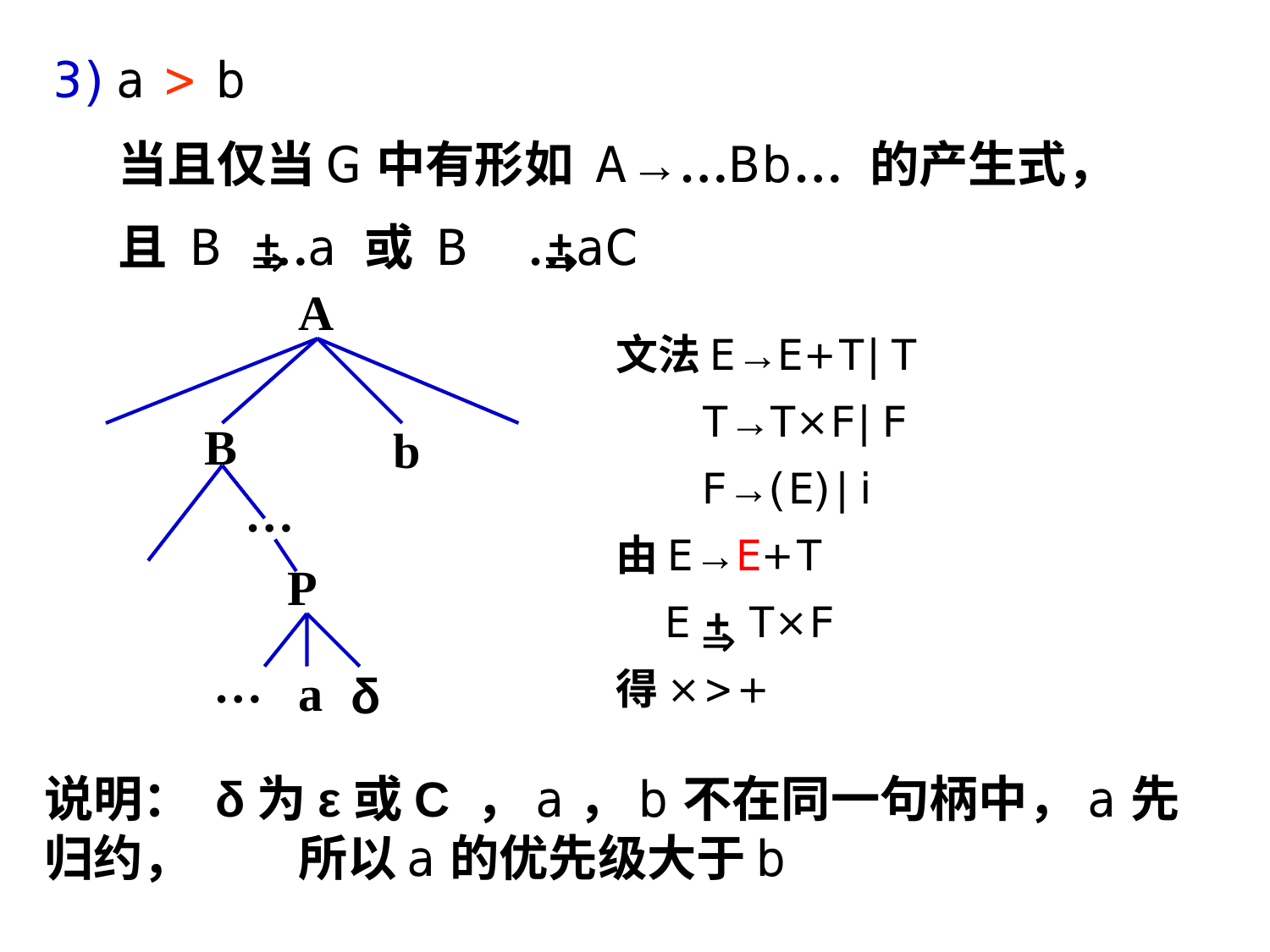

a > b
	当且仅当G中有形如 A→…Bb… 的产生式，
	且 B	 …a 或 B	  …aC
+
⇒
+
⇒
A

B
b

…

P

…
a
δ
文法E→E+T|T
       T→T×F|F
       F→(E)|i
由E→E+T
    E	 T×F
得×>+
+
⇒
说明： δ为ε或C ，a，b不在同一句柄中，a先归约，	所以a的优先级大于b